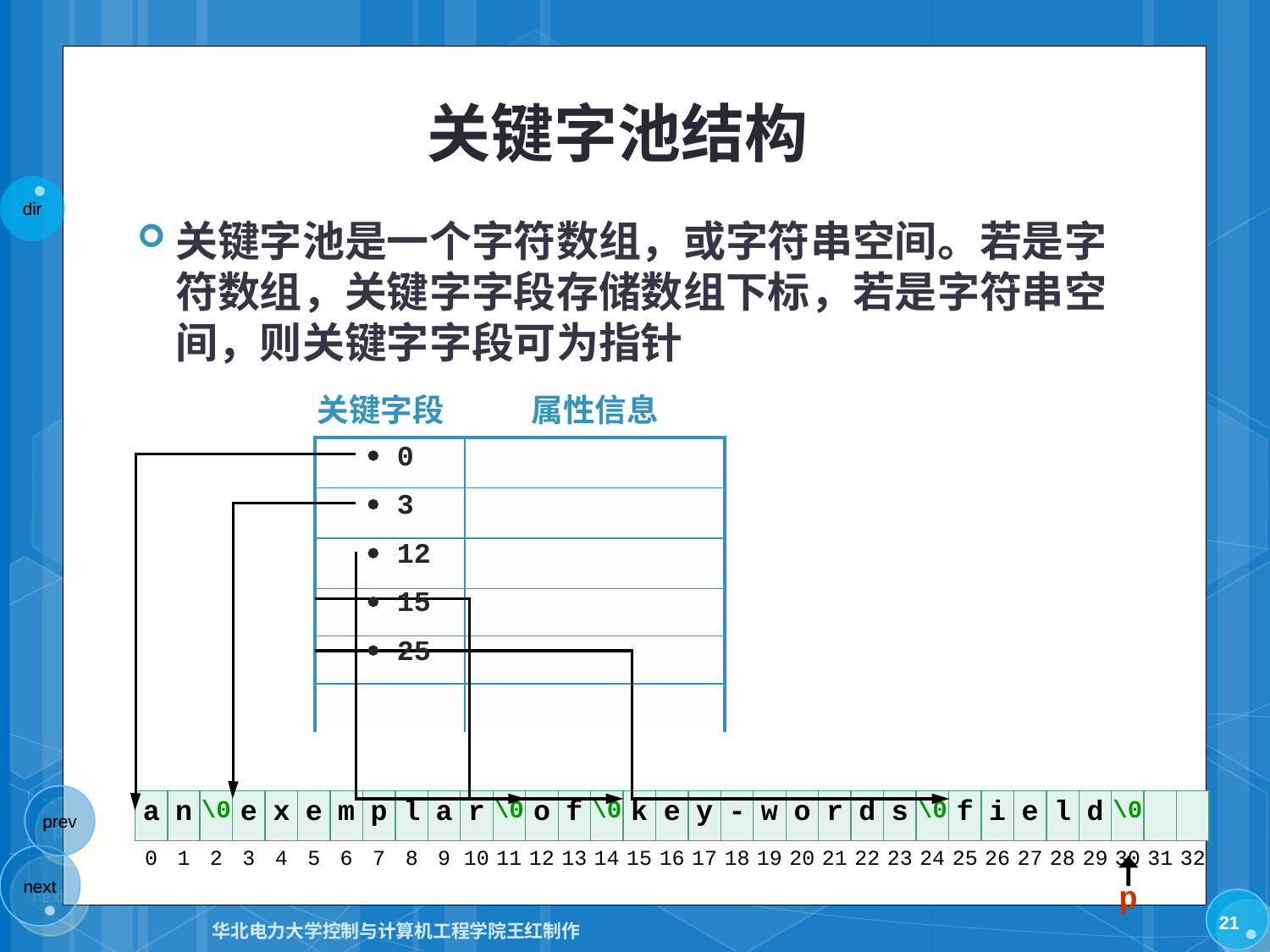

# 关键字池结构
关键字池是一个字符数组，或字符串空间。若是字符数组，关键字字段存储数组下标，若是字符串空间，则关键字字段可为指针
| 关键字段 | 属性信息 |
| --- | --- |
|  |  |
|  |  |
|  |  |
|  |  |
|  |  |
|  |  |
• 0
• 3
• 12
• 15
• 25
| a | n | \0 | e | x | e | m | p | l | a | r | \0 | o | f | \0 | k | e | y | - | w | o | r | d | s | \0 | f | i | e | l | d | \0 |  |  |
| --- | --- | --- | --- | --- | --- | --- | --- | --- | --- | --- | --- | --- | --- | --- | --- | --- | --- | --- | --- | --- | --- | --- | --- | --- | --- | --- | --- | --- | --- | --- | --- | --- |
| 0 | 1 | 2 | 3 | 4 | 5 | 6 | 7 | 8 | 9 | 10 | 11 | 12 | 13 | 14 | 15 | 16 | 17 | 18 | 19 | 20 | 21 | 22 | 23 | 24 | 25 | 26 | 27 | 28 | 29 | 30 | 31 | 32 |

p
21
华北电力大学控制与计算机工程学院王红制作